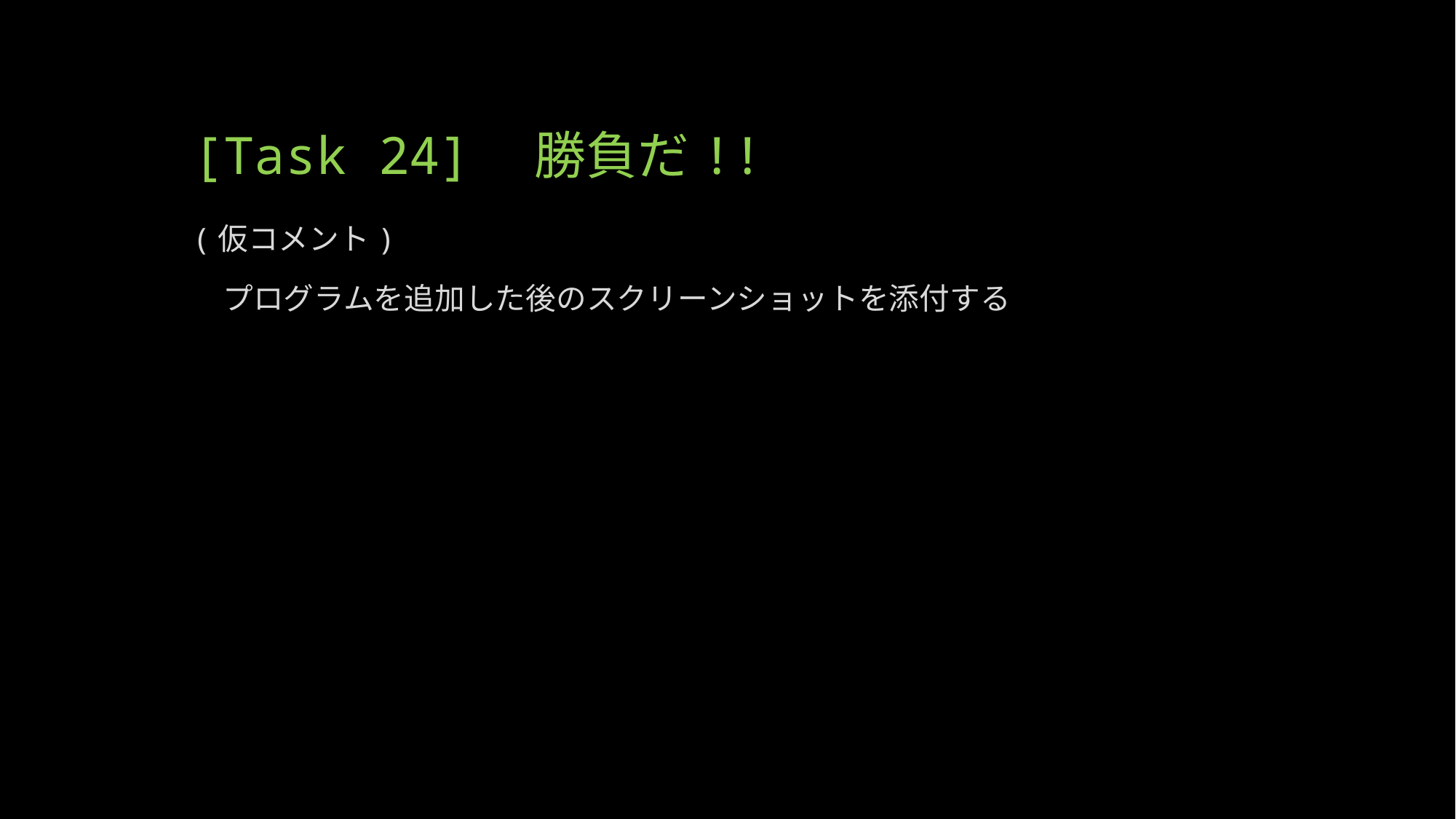

# [Task 24]　勝負だ!!
(仮コメント)
　プログラムを追加した後のスクリーンショットを添付する